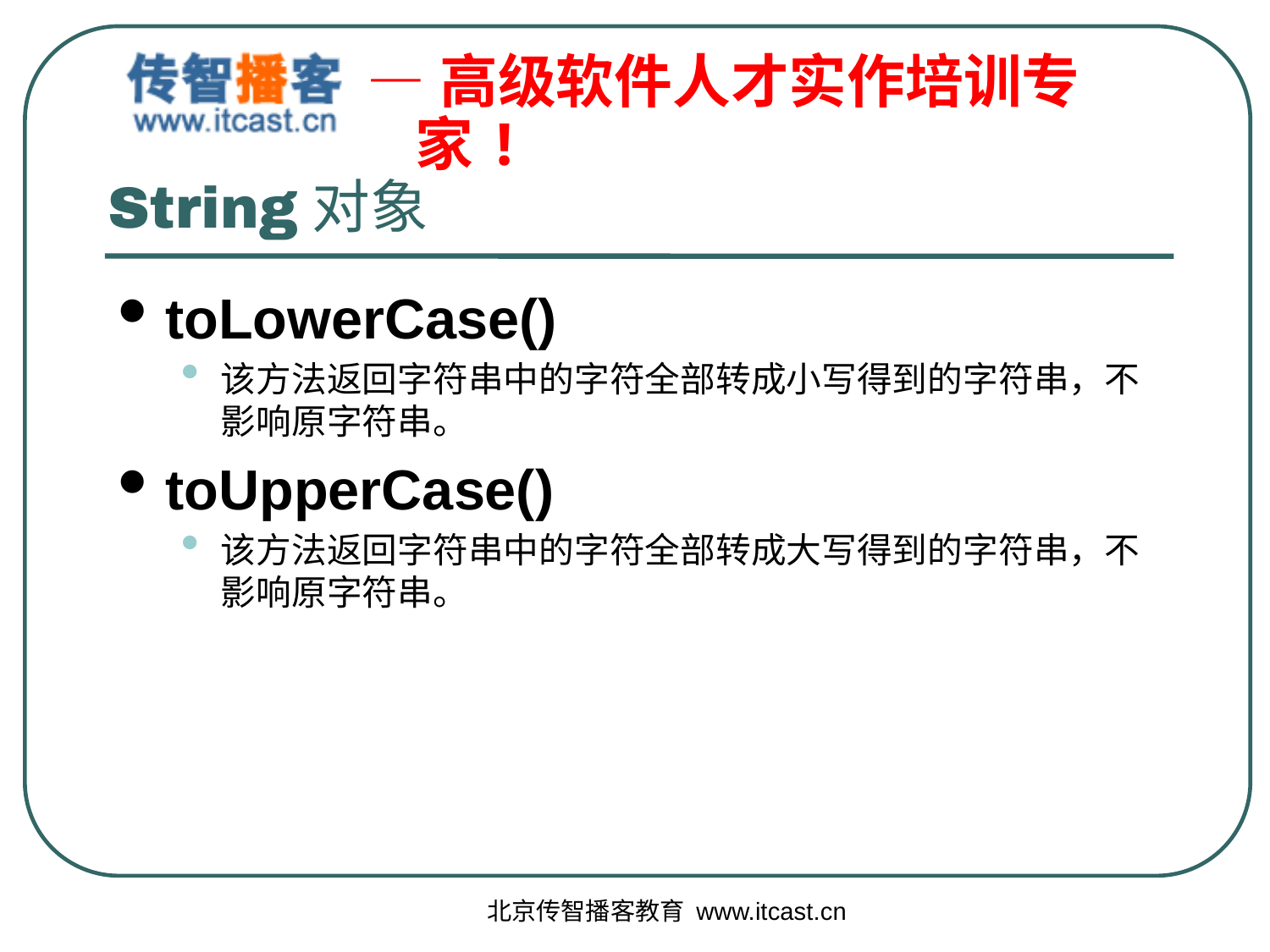

# String对象
toLowerCase()
该方法返回字符串中的字符全部转成小写得到的字符串，不影响原字符串。
toUpperCase()
该方法返回字符串中的字符全部转成大写得到的字符串，不影响原字符串。